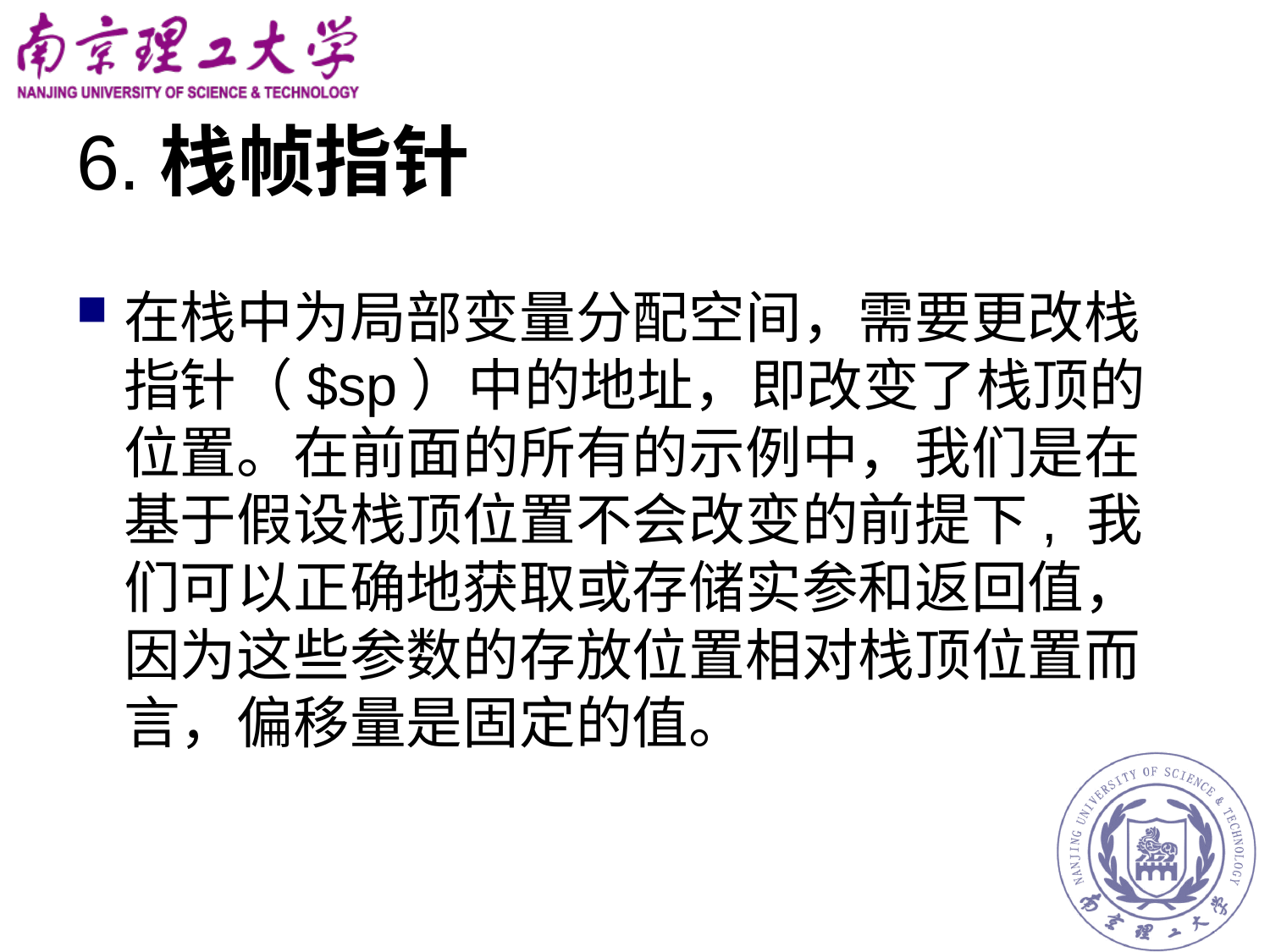

# 6.栈帧指针
在栈中为局部变量分配空间，需要更改栈指针（$sp）中的地址，即改变了栈顶的位置。在前面的所有的示例中，我们是在基于假设栈顶位置不会改变的前提下, 我们可以正确地获取或存储实参和返回值，因为这些参数的存放位置相对栈顶位置而言，偏移量是固定的值。